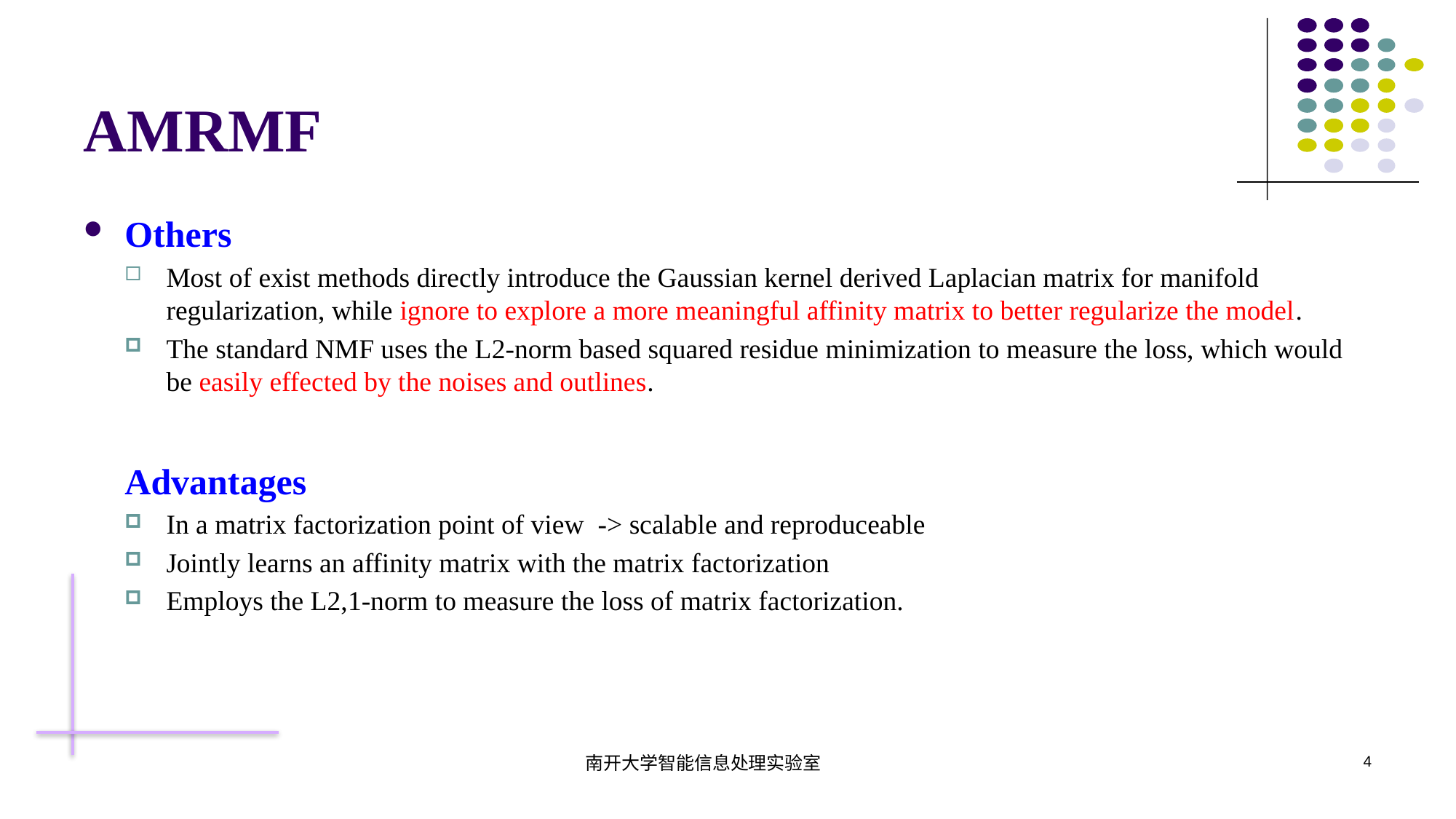

# AMRMF
Others
Most of exist methods directly introduce the Gaussian kernel derived Laplacian matrix for manifold regularization, while ignore to explore a more meaningful affinity matrix to better regularize the model.
The standard NMF uses the L2-norm based squared residue minimization to measure the loss, which would be easily effected by the noises and outlines.

Advantages
In a matrix factorization point of view  -> scalable and reproduceable
Jointly learns an affinity matrix with the matrix factorization
Employs the L2,1-norm to measure the loss of matrix factorization.

南开大学智能信息处理实验室
4